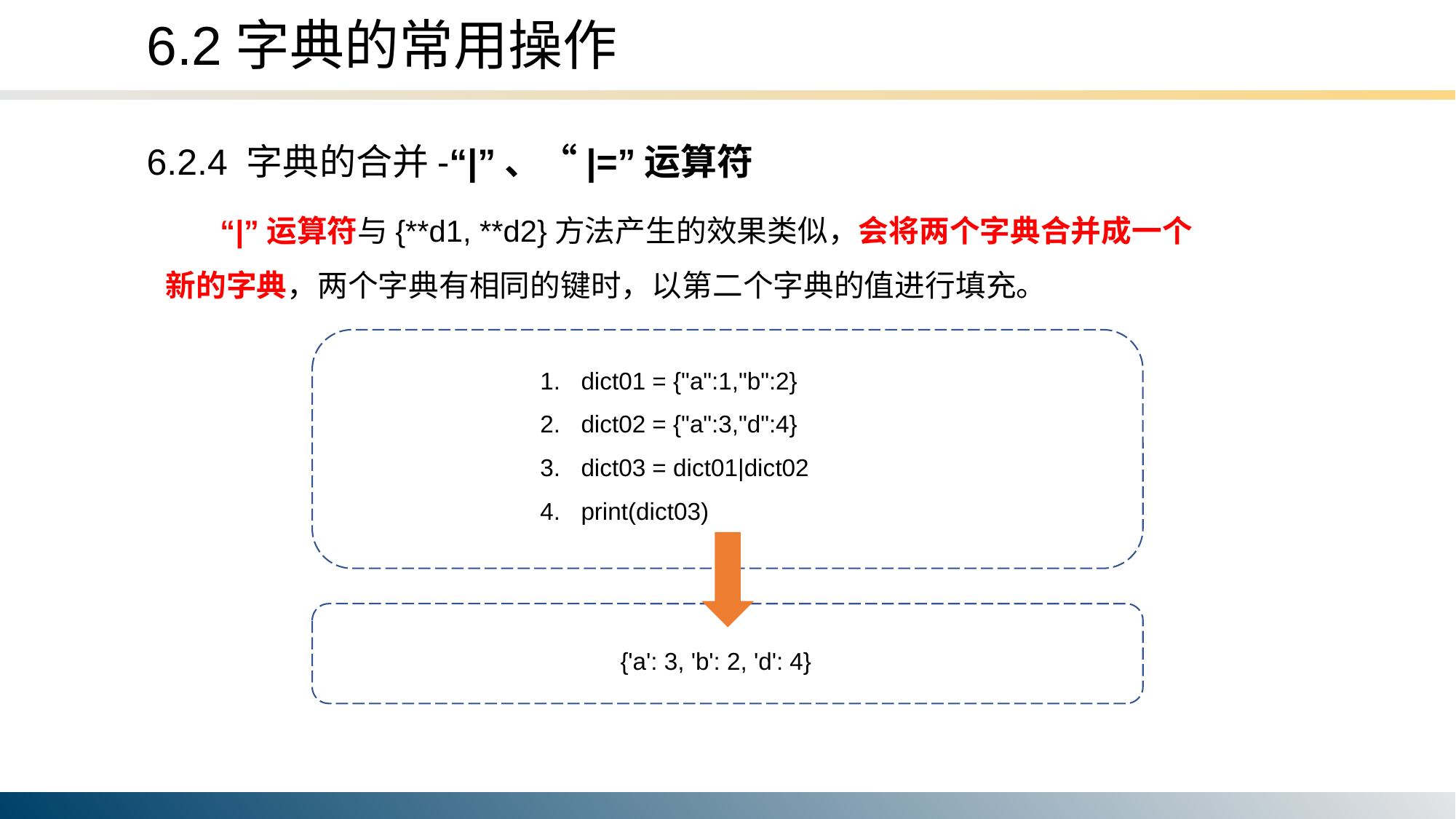

6.2字典的常用操作
6.2.4 字典的合并-“|”、“|=”运算符
“|”运算符与{**d1, **d2}方法产生的效果类似，会将两个字典合并成一个新的字典，两个字典有相同的键时，以第二个字典的值进行填充。

dict01 = {"a":1,"b":2}
dict02 = {"a":3,"d":4}
dict03 = dict01|dict02
print(dict03)

{'a': 3, 'b': 2, 'd': 4}